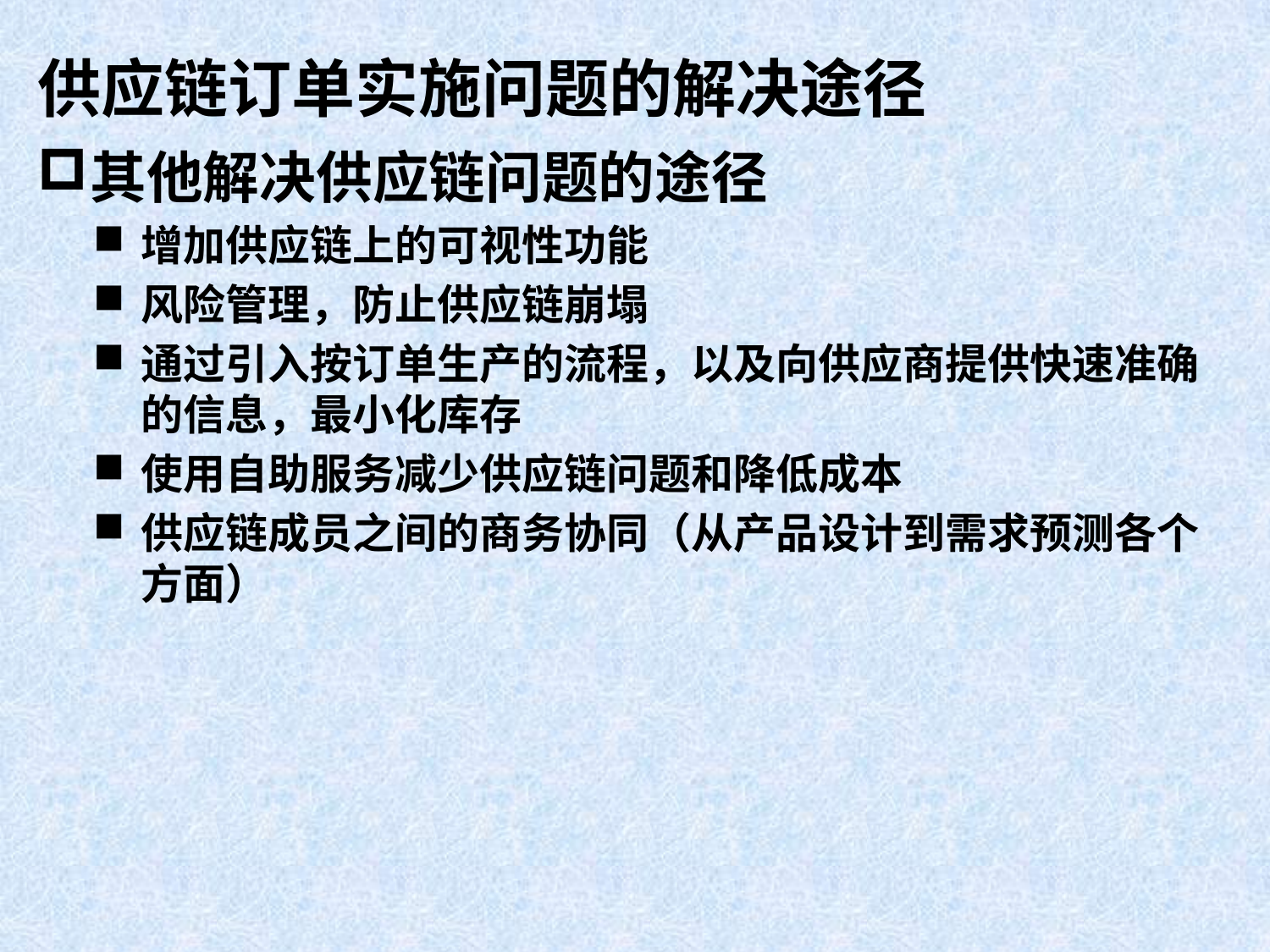

# 供应链订单实施问题的解决途径
其他解决供应链问题的途径
增加供应链上的可视性功能
风险管理，防止供应链崩塌
通过引入按订单生产的流程，以及向供应商提供快速准确的信息，最小化库存
使用自助服务减少供应链问题和降低成本
供应链成员之间的商务协同（从产品设计到需求预测各个方面）